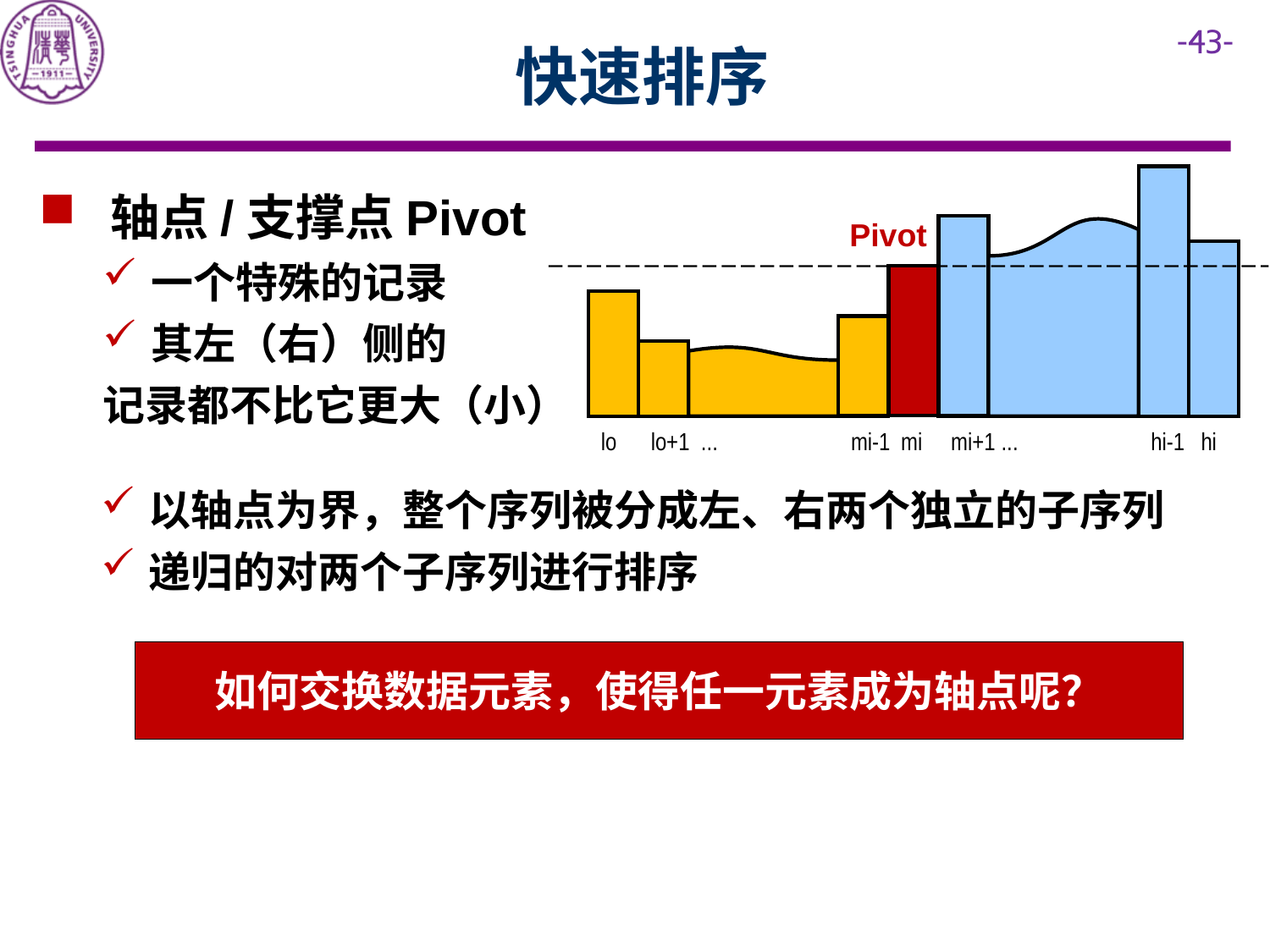

# 快速排序

 轴点/支撑点Pivot
一个特殊的记录
其左（右）侧的
记录都不比它更大（小）

Pivot

...
lo
lo+1
...
mi-1
mi
mi+1
hi-1
hi
以轴点为界，整个序列被分成左、右两个独立的子序列
递归的对两个子序列进行排序
如何交换数据元素，使得任一元素成为轴点呢？